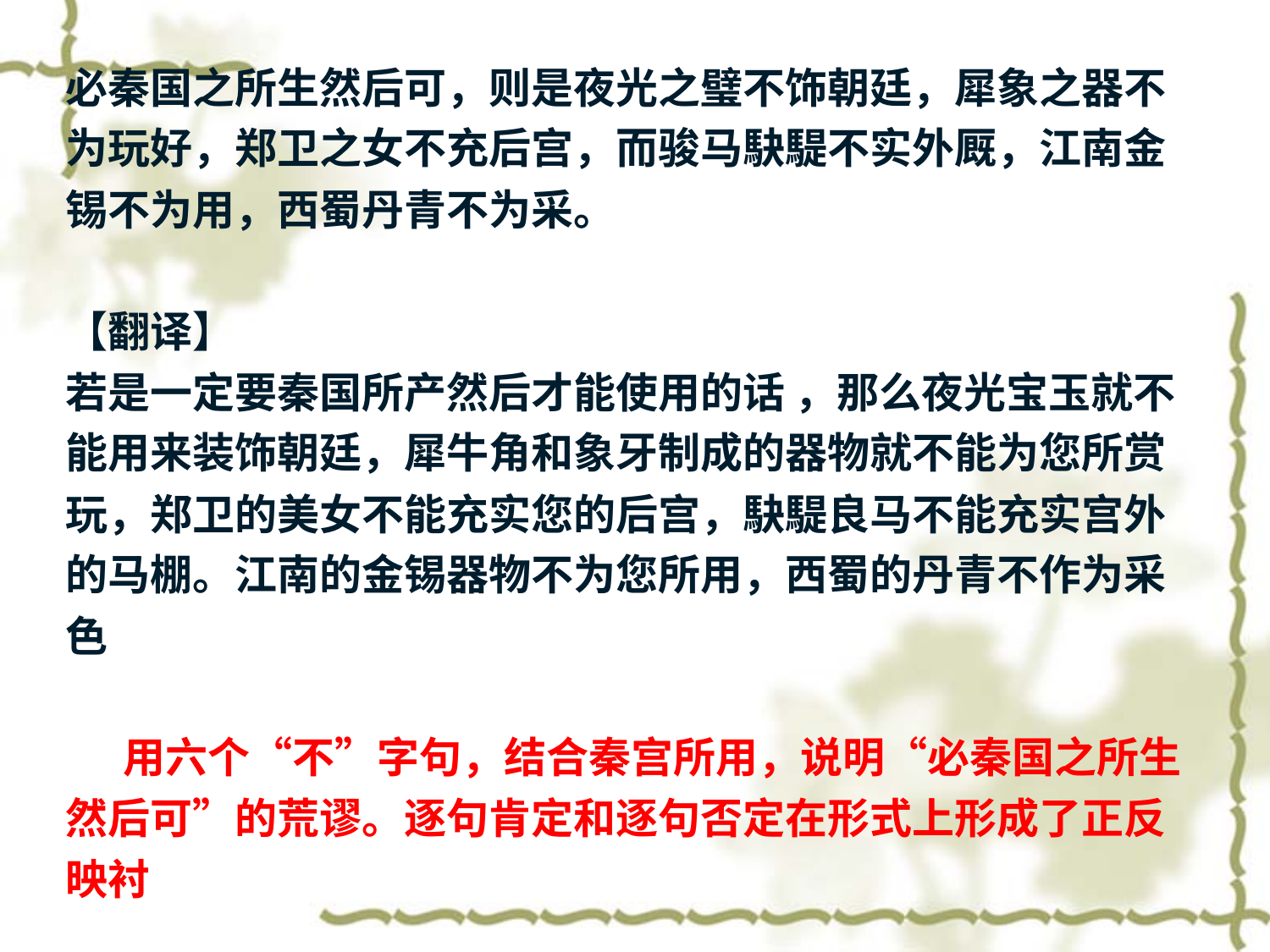

必秦国之所生然后可，则是夜光之璧不饰朝廷，犀象之器不为玩好，郑卫之女不充后宫，而骏马駃騠不实外厩，江南金锡不为用，西蜀丹青不为采。

【翻译】
若是一定要秦国所产然后才能使用的话 ，那么夜光宝玉就不能用来装饰朝廷，犀牛角和象牙制成的器物就不能为您所赏玩，郑卫的美女不能充实您的后宫，駃騠良马不能充实宫外的马棚。江南的金锡器物不为您所用，西蜀的丹青不作为采色

     用六个“不”字句，结合秦宫所用，说明“必秦国之所生然后可”的荒谬。逐句肯定和逐句否定在形式上形成了正反映衬